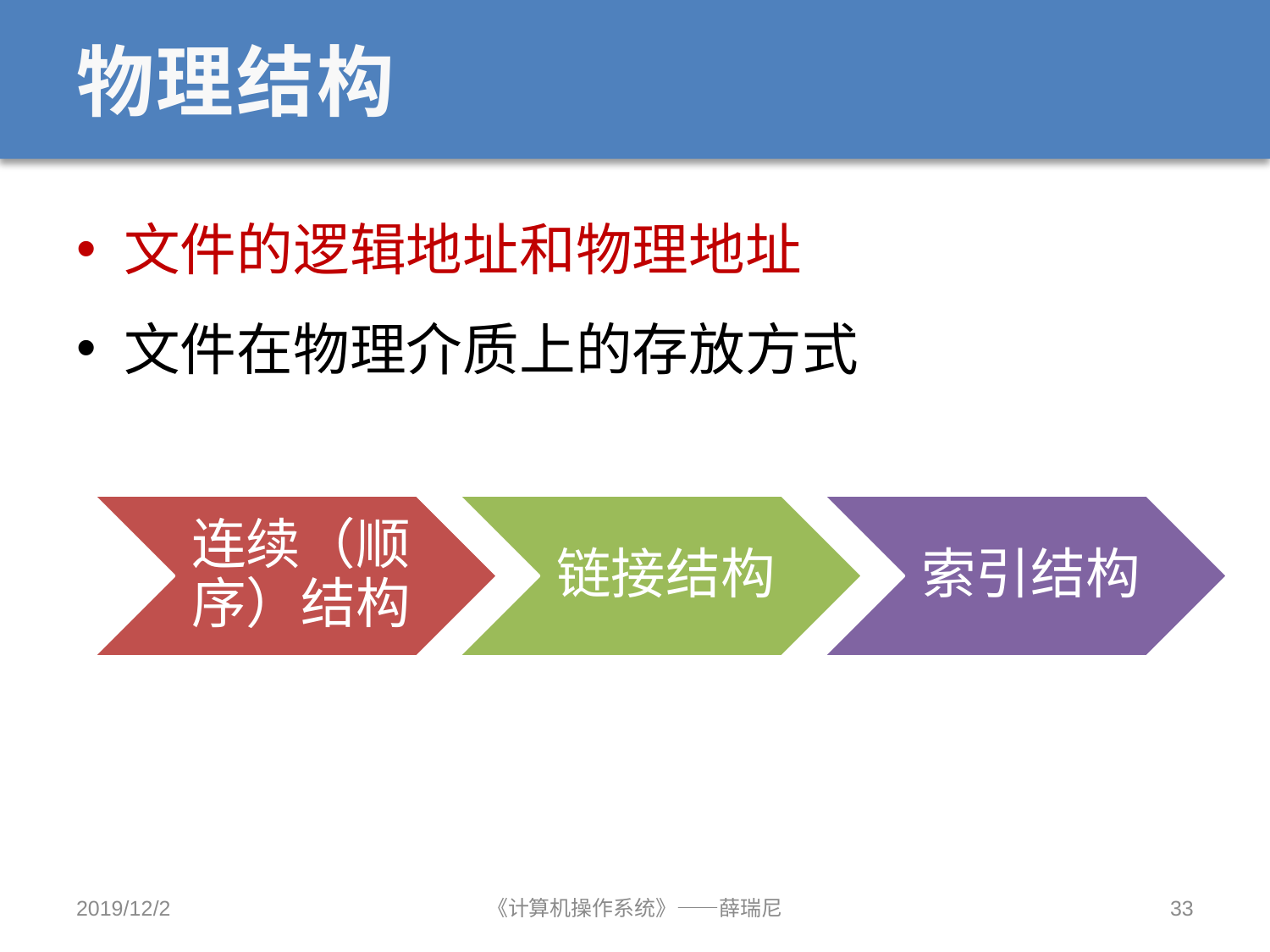

# 物理结构
文件的逻辑地址和物理地址
文件在物理介质上的存放方式

连续（顺序）结构
链接结构
索引结构
2019/12/2
《计算机操作系统》——薛瑞尼
33